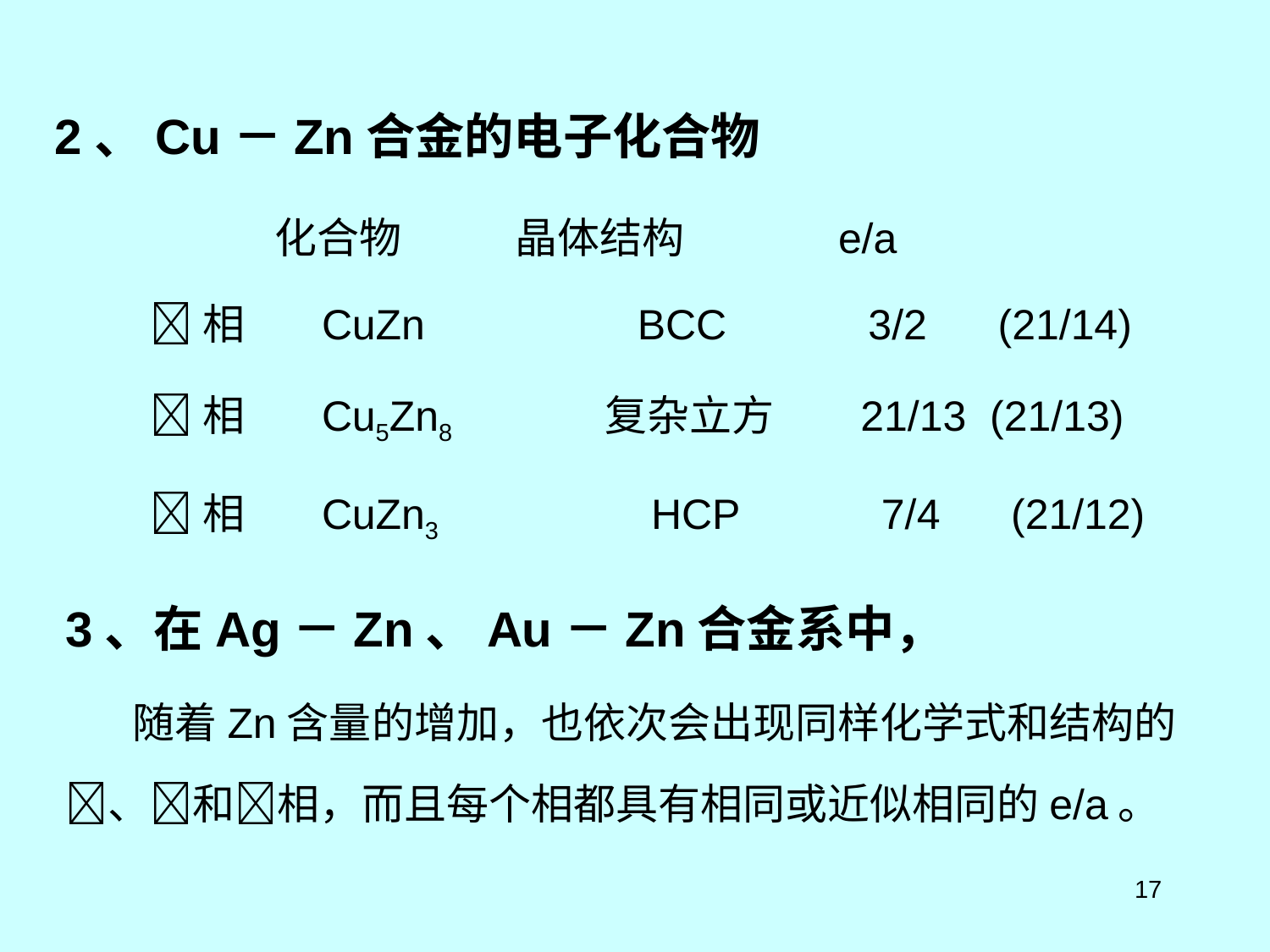

2、Cu－Zn合金的电子化合物

            化合物            晶体结构               e/a
β相       CuZn                  BCC            3/2      (21/14)
γ相       Cu5Zn8            复杂立方        21/13  (21/13)
ε相       CuZn3                  HCP            7/4      (21/12)
3、在Ag－Zn、Au－Zn合金系中，
      随着Zn含量的增加，也依次会出现同样化学式和结构的β、γ和ε相，而且每个相都具有相同或近似相同的e/a。
17